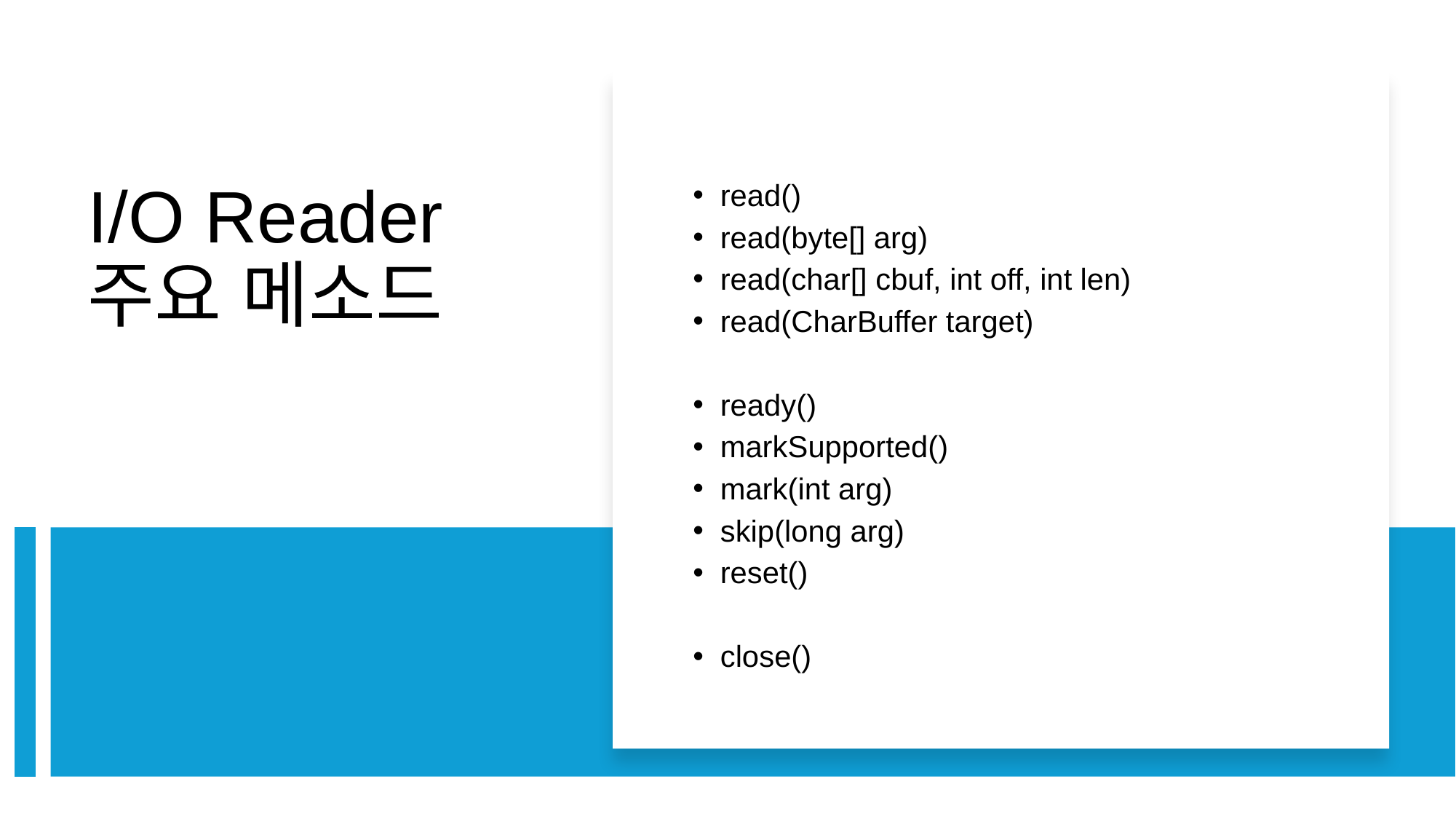

read()
read(byte[] arg)
read(char[] cbuf, int off, int len)
read(CharBuffer target)

ready()
markSupported()
mark(int arg)
skip(long arg)
reset()

close()
I/O Reader 주요 메소드